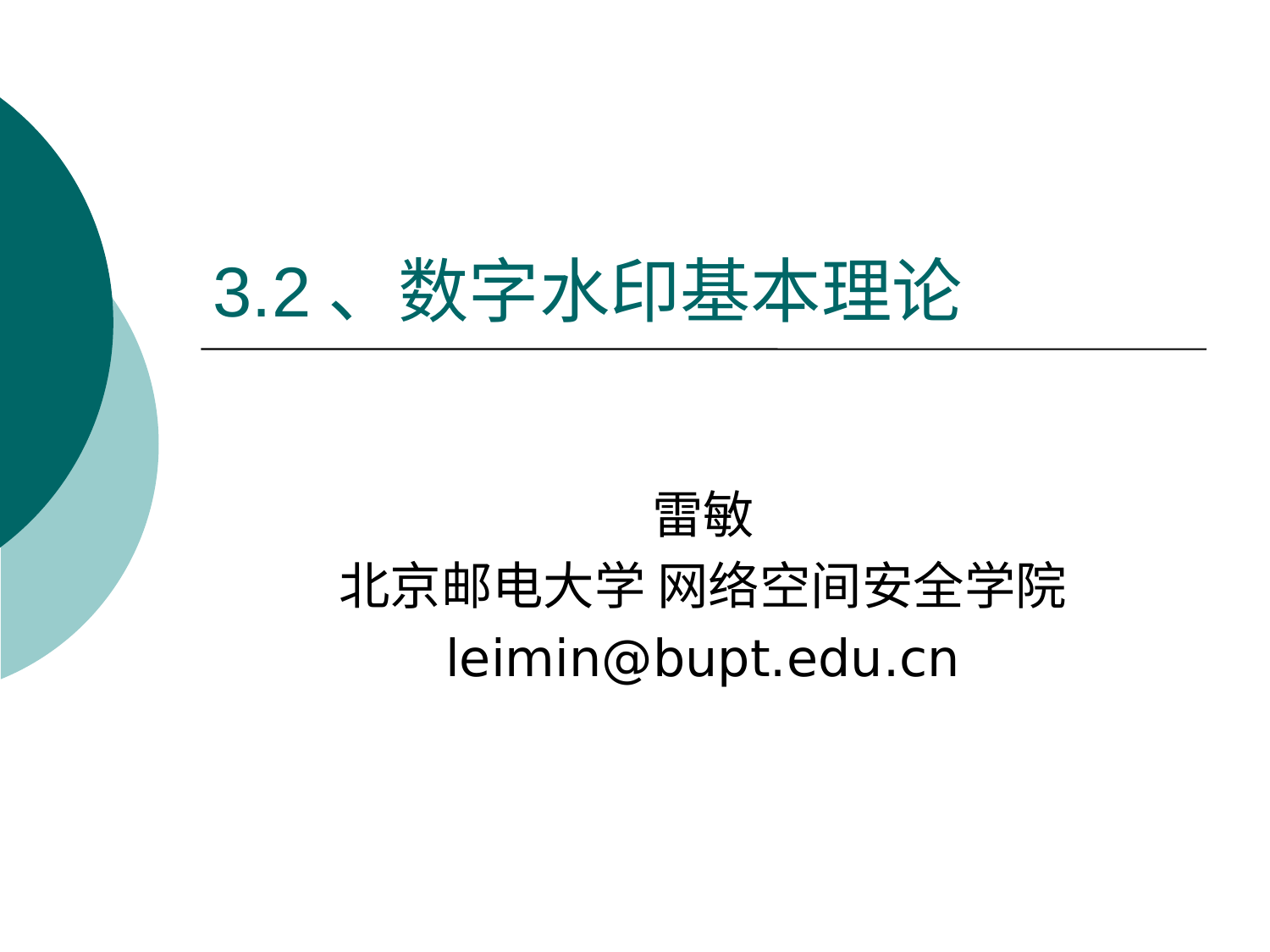

# 3.2、数字水印基本理论
雷敏
北京邮电大学 网络空间安全学院
leimin@bupt.edu.cn
1